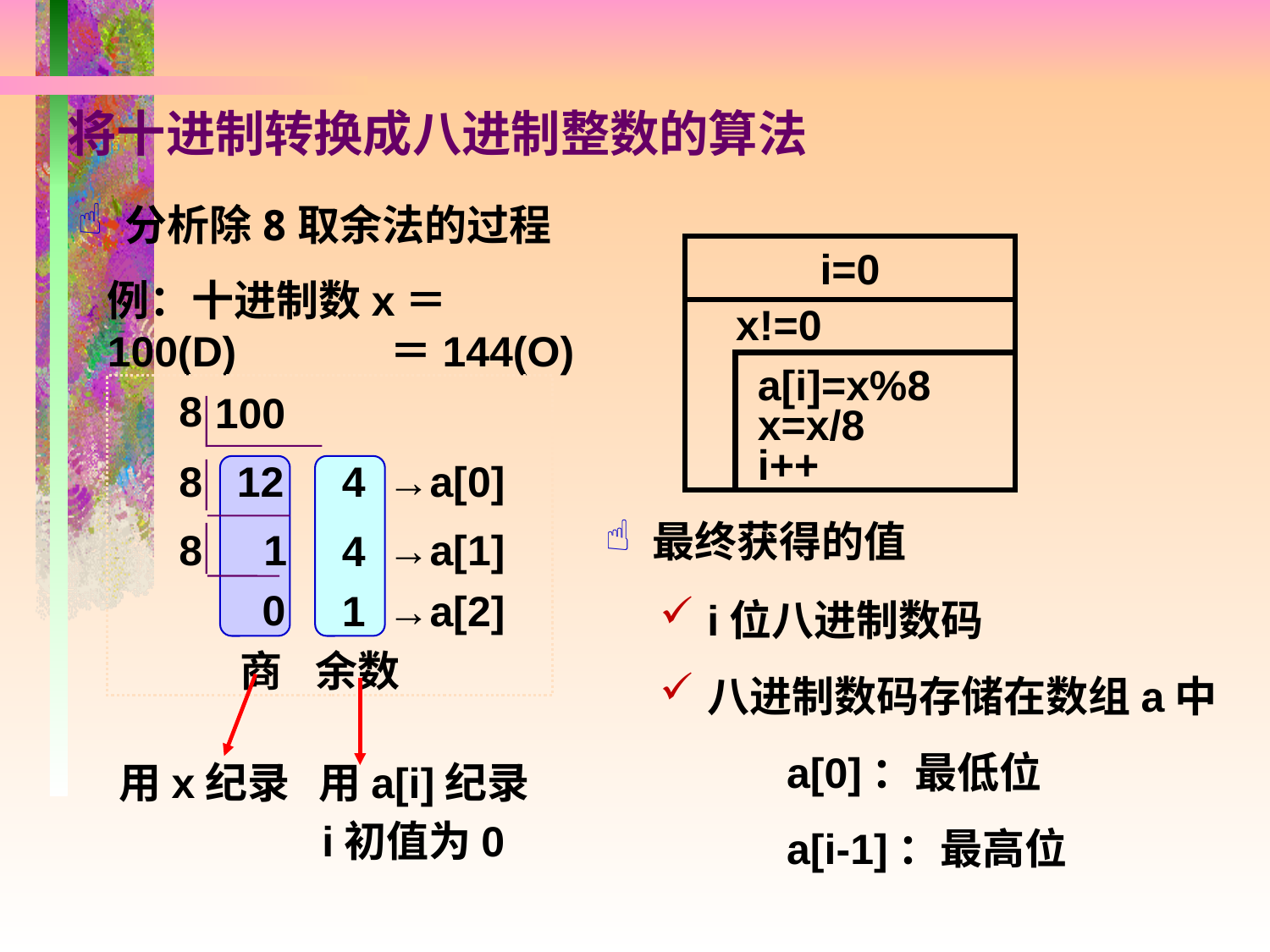

将十进制转换成八进制整数的算法
分析除8取余法的过程
i=0
例：十进制数x＝100(D)
x!=0

＝144(O)
a[i]=x%8

8
100
x=x/8

i++

12
4
8
→a[0]

最终获得的值

8
1
→a[1]
4
i位八进制数码
八进制数码存储在数组a中
          	a[0]：最低位
	a[i-1]：最高位

0
1
→a[2]
商
余数
用a[i]纪录
用x纪录
i初值为0